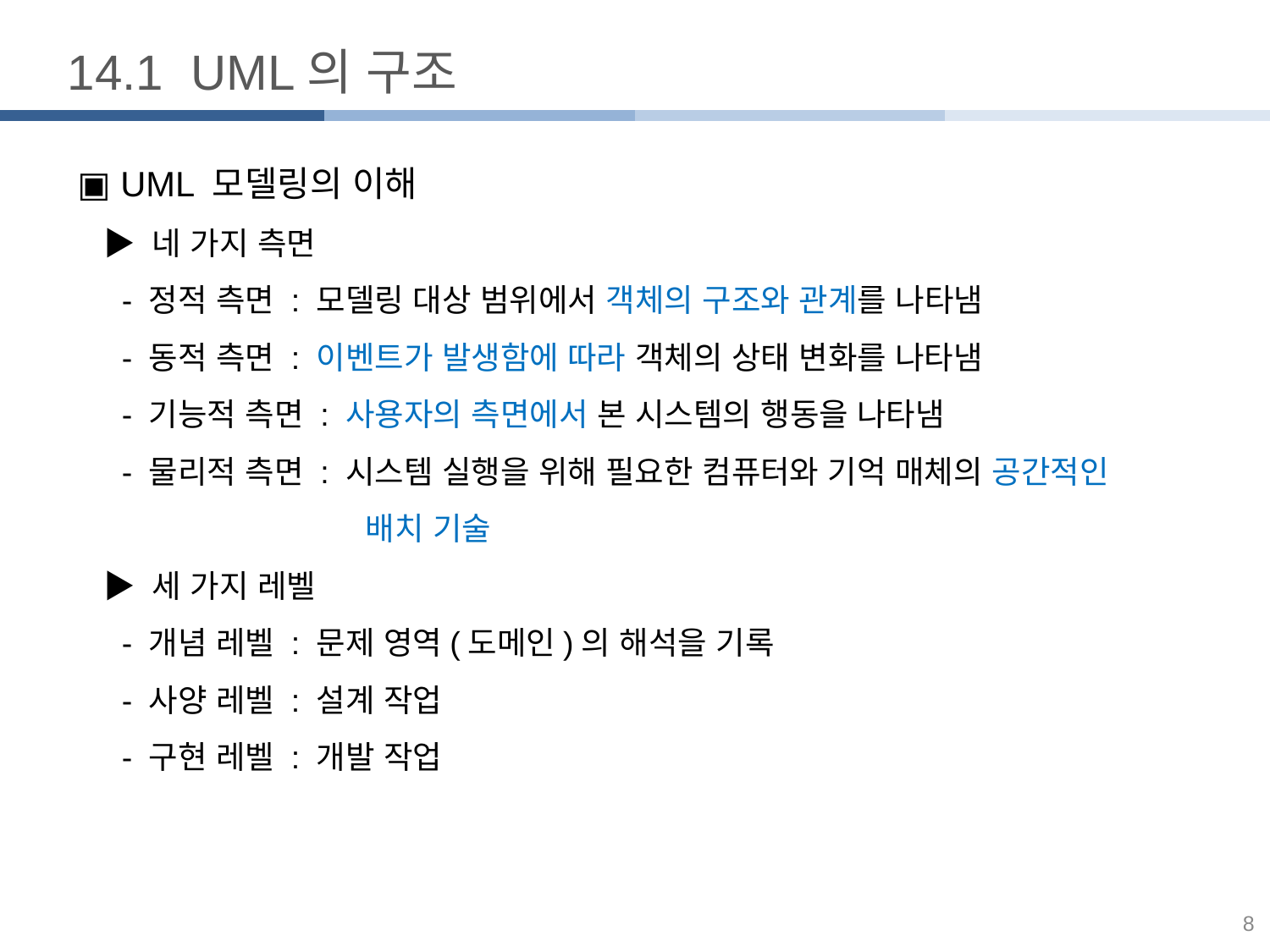

14.1  UML의 구조
▣ UML 모델링의 이해
   ▶ 네 가지 측면
     - 정적 측면 : 모델링 대상 범위에서 객체의 구조와 관계를 나타냄
     - 동적 측면 : 이벤트가 발생함에 따라 객체의 상태 변화를 나타냄
     - 기능적 측면 : 사용자의 측면에서 본 시스템의 행동을 나타냄
     - 물리적 측면 : 시스템 실행을 위해 필요한 컴퓨터와 기억 매체의 공간적인
		   배치 기술
   ▶ 세 가지 레벨
     - 개념 레벨 : 문제 영역(도메인)의 해석을 기록
     - 사양 레벨 : 설계 작업
     - 구현 레벨 : 개발 작업
8